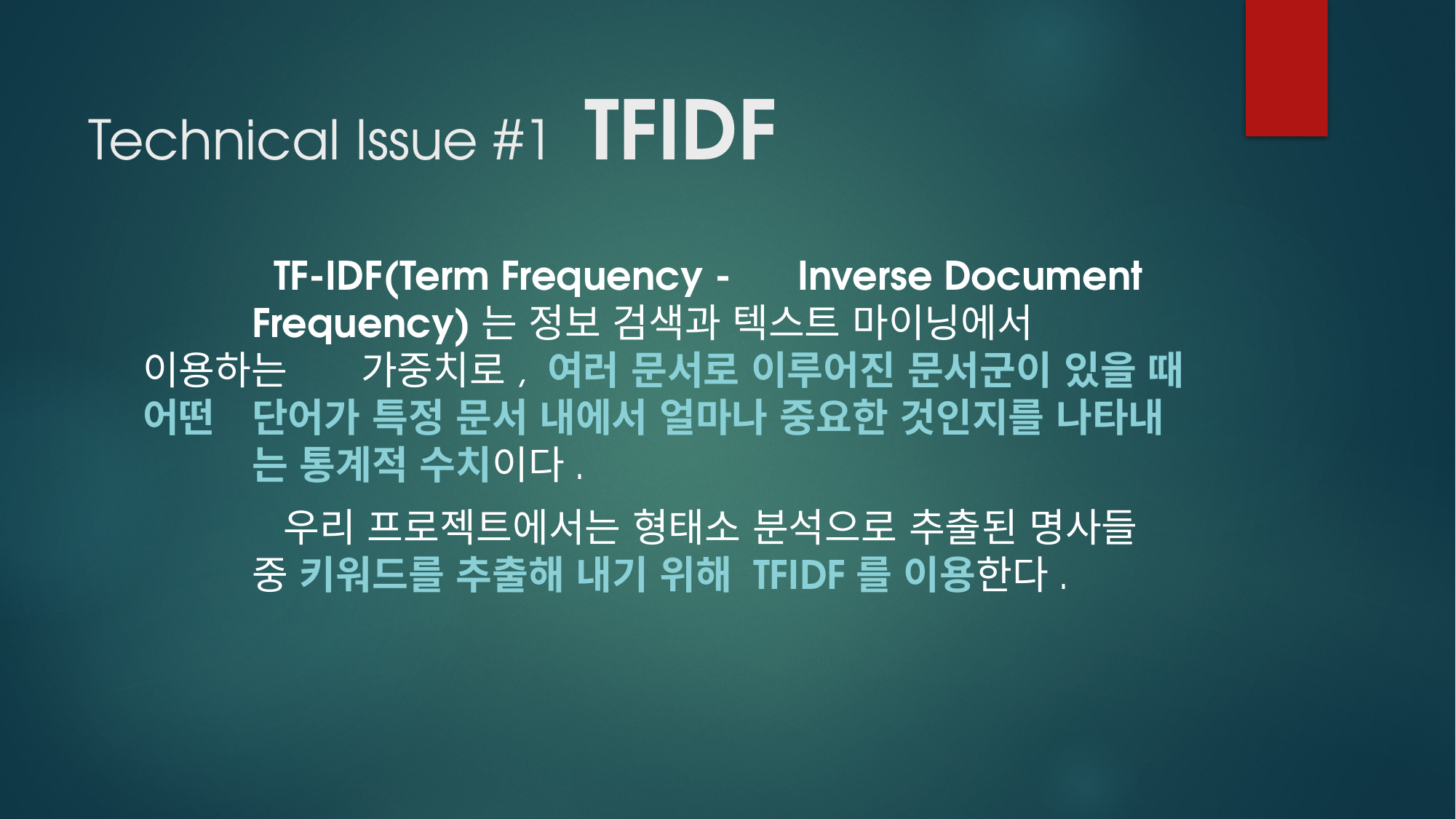

# Technical Issue #1  TFIDF
	  TF-IDF(Term Frequency - 	Inverse Document 	Frequency)는 정보 검색과 텍스트 마이닝에서 이용하는 	가중치로, 여러 문서로 이루어진 문서군이 있을 때 어떤 	단어가 특정 문서 내에서 얼마나 중요한 것인지를 나타내	는 통계적 수치이다.
	  우리 프로젝트에서는 형태소 분석으로 추출된 명사들 	중 키워드를 추출해 내기 위해 TFIDF를 이용한다.